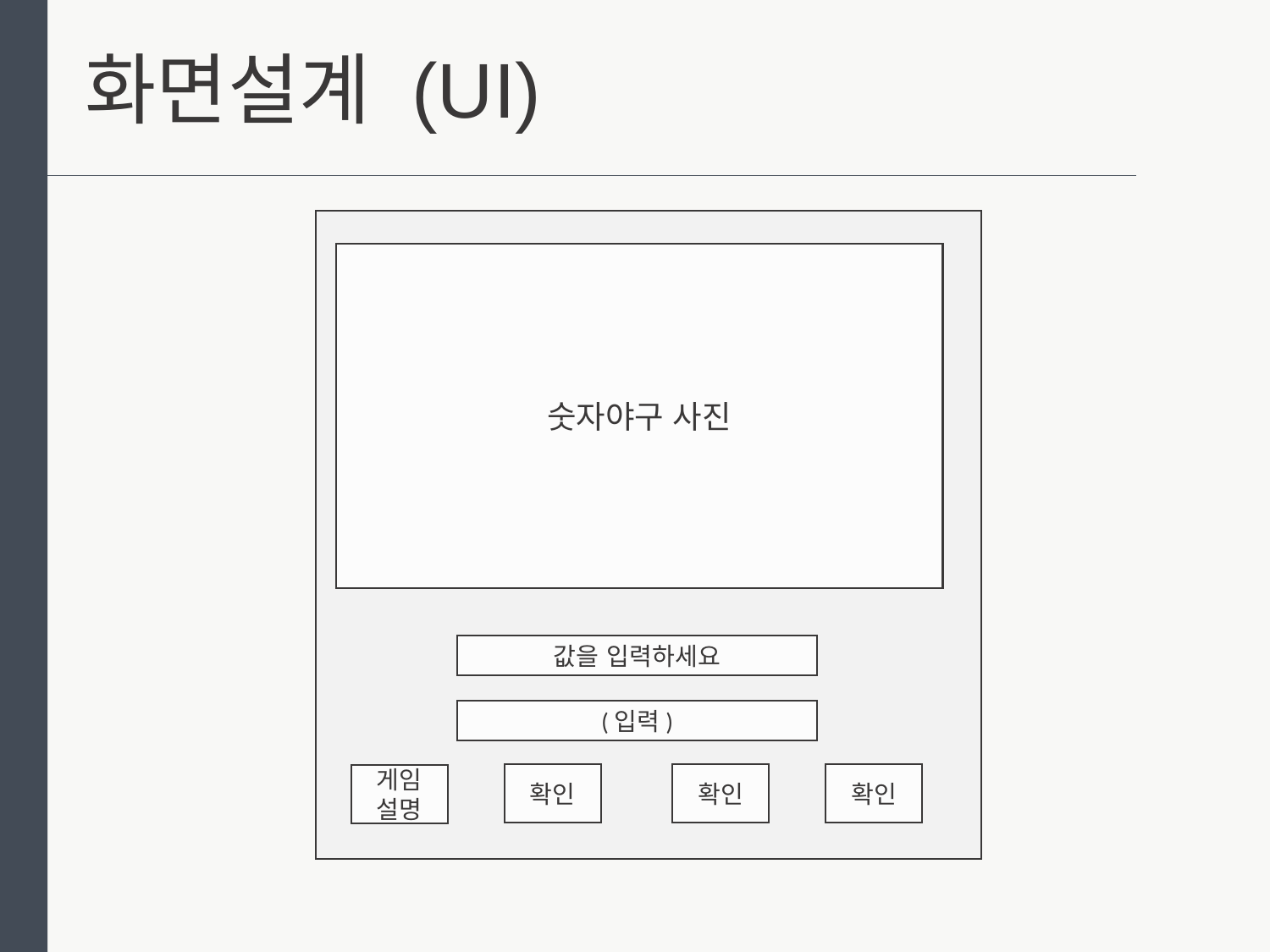

화면설계 (UI)

숫자야구 사진
값을 입력하세요
(입력)
확인
확인
확인
게임 설명